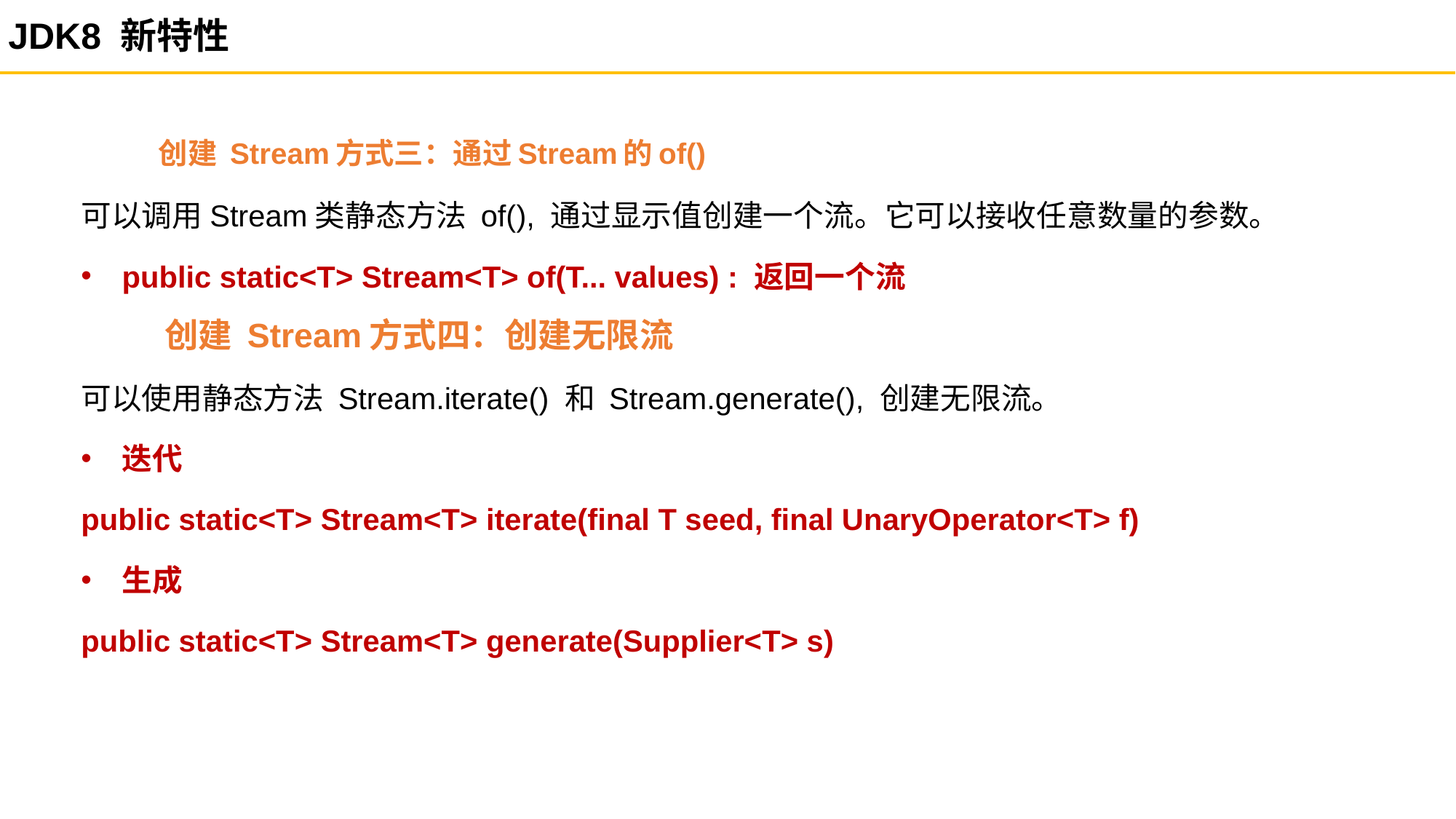

JDK8 新特性
创建 Stream方式三：通过Stream的of()
可以调用Stream类静态方法 of(), 通过显示值创建一个流。它可以接收任意数量的参数。
public static<T> Stream<T> of(T... values) : 返回一个流
创建 Stream方式四：创建无限流
可以使用静态方法 Stream.iterate() 和 Stream.generate(), 创建无限流。
迭代
public static<T> Stream<T> iterate(final T seed, final UnaryOperator<T> f)
生成
public static<T> Stream<T> generate(Supplier<T> s)